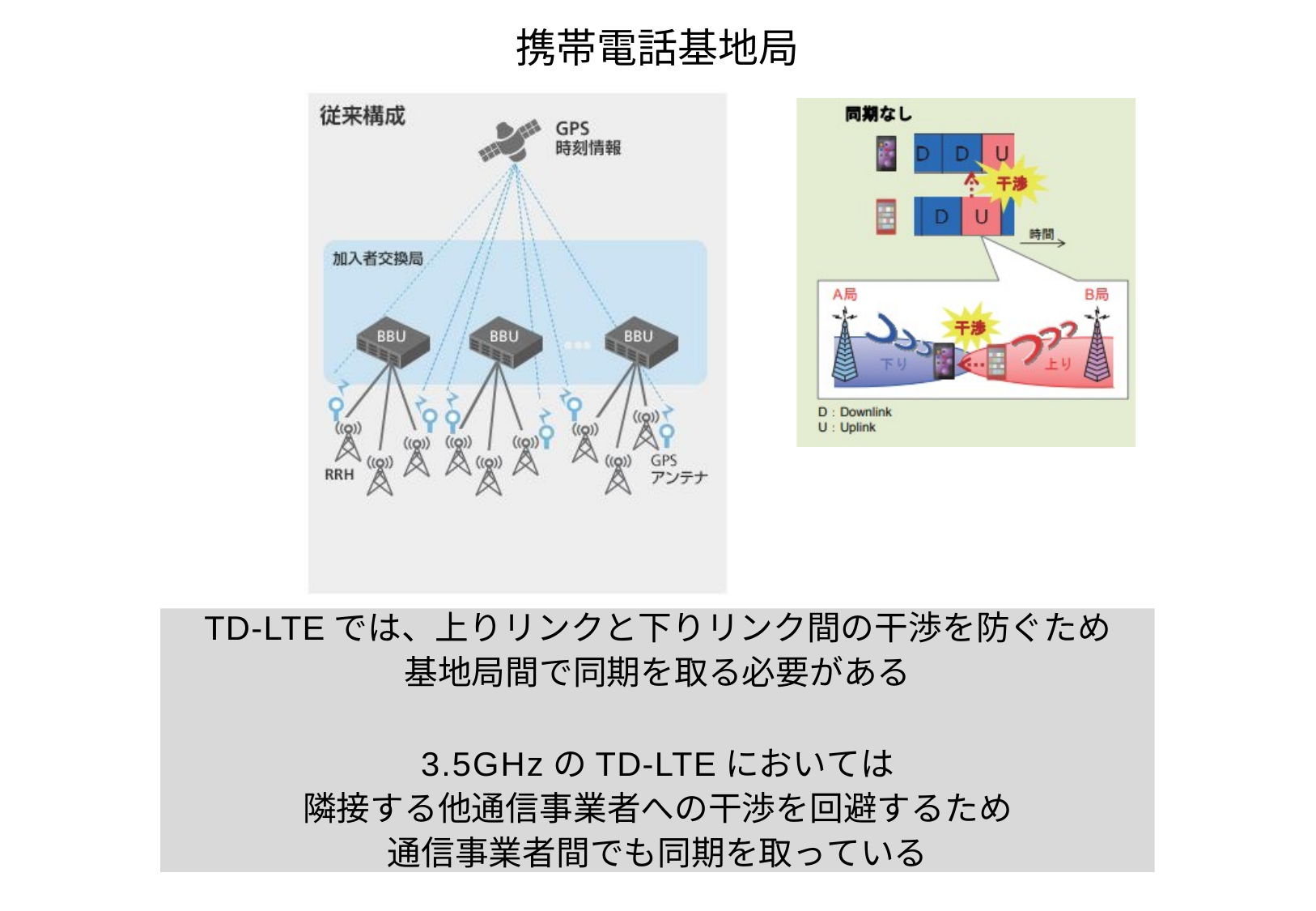

# 携帯電話基地局

TD-LTEでは、上りリンクと下りリンク間の干渉を防ぐため
基地局間で同期を取る必要がある

3.5GHzのTD-LTEにおいては
隣接する他通信事業者への干渉を回避するため
通信事業者間でも同期を取っている